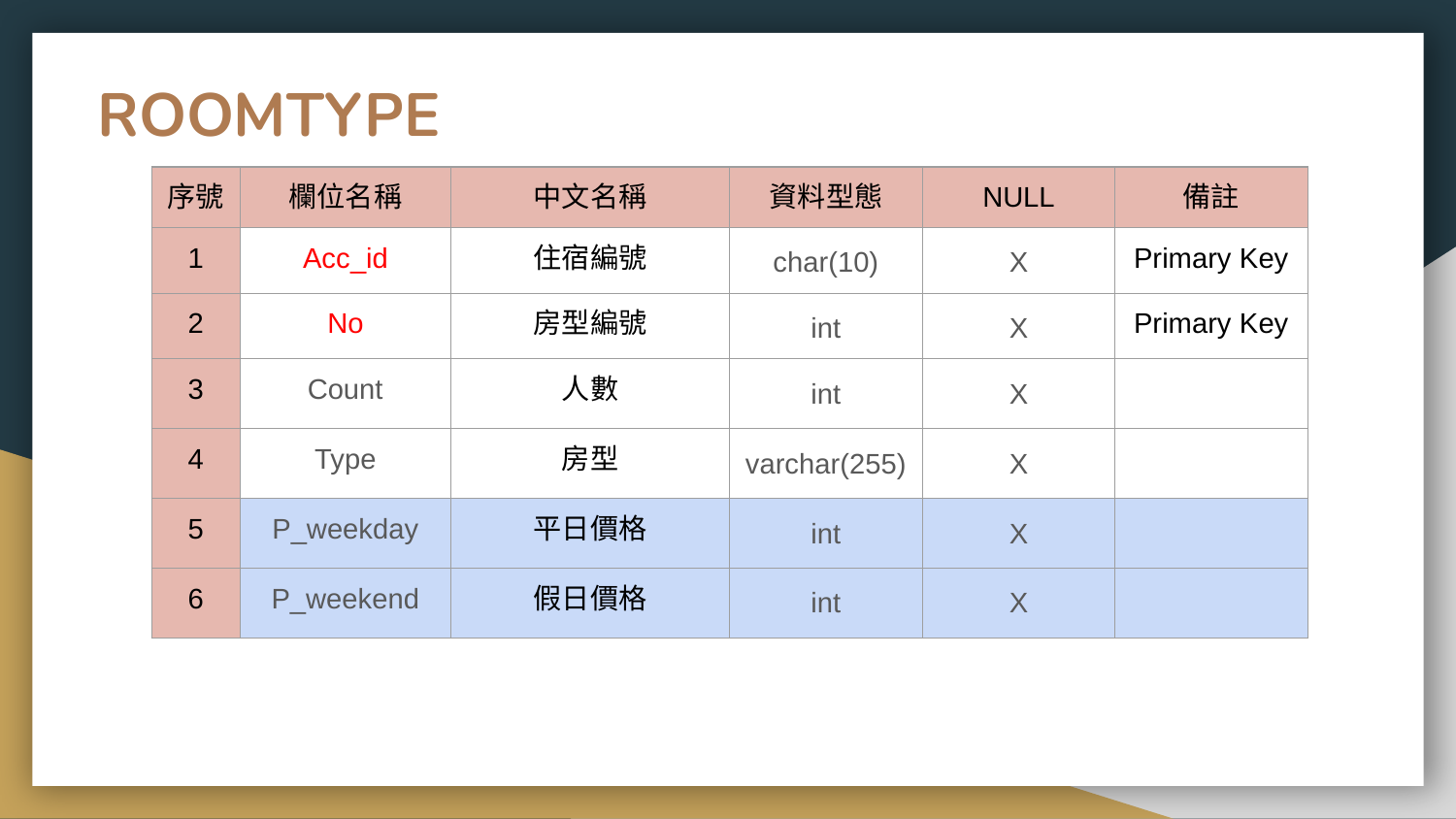

# ROOMTYPE
| 序號 | 欄位名稱 | 中文名稱 | 資料型態 | NULL | 備註 |
| --- | --- | --- | --- | --- | --- |
| 1 | Acc\_id | 住宿編號 | char(10) | X | Primary Key |
| 2 | No | 房型編號 | int | X | Primary Key |
| 3 | Count | 人數 | int | X |  |
| 4 | Type | 房型 | varchar(255) | X |  |
| 5 | P\_weekday | 平日價格 | int | X |  |
| 6 | P\_weekend | 假日價格 | int | X |  |